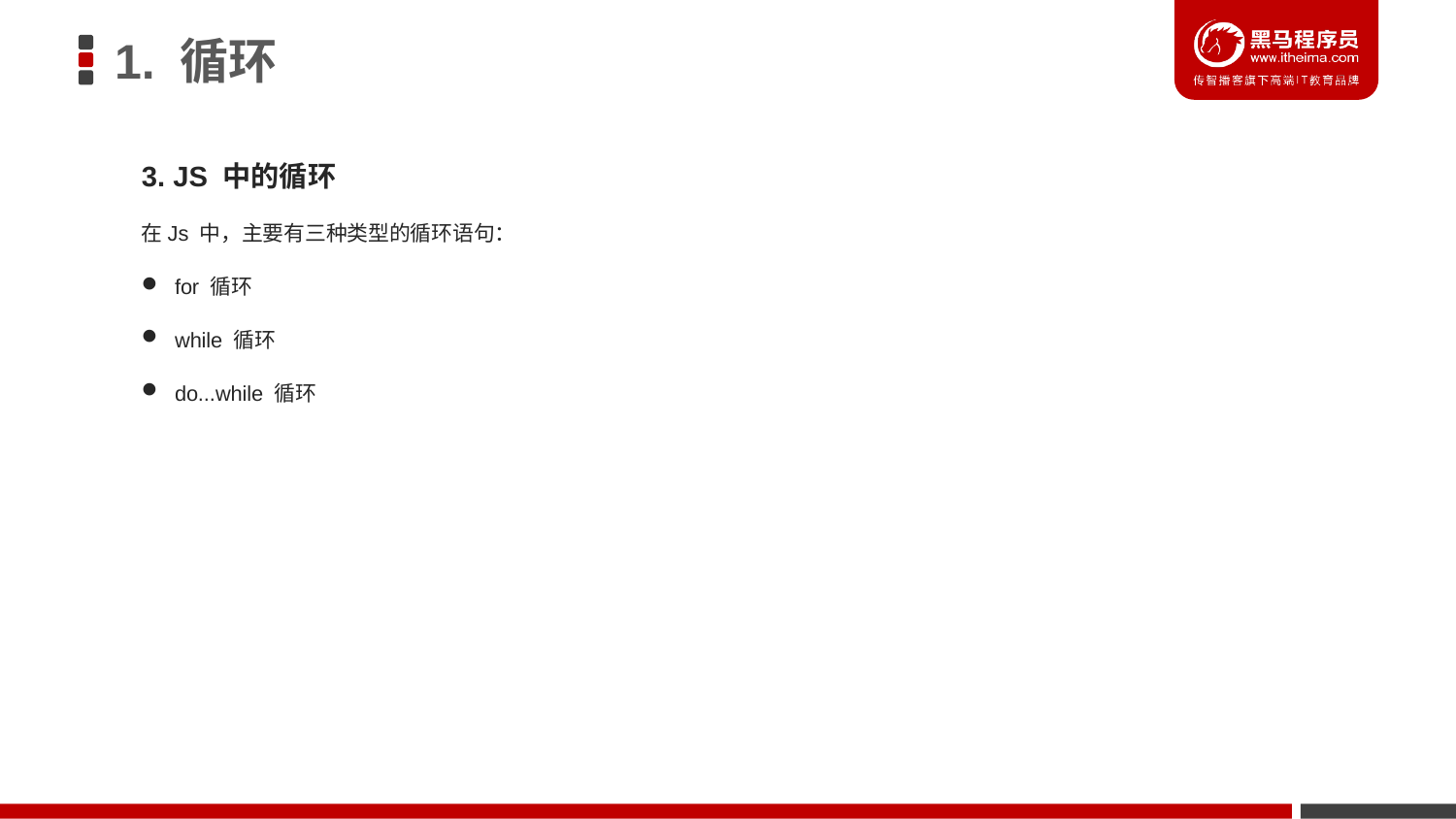

# 1. 循环
3. JS 中的循环
在Js 中，主要有三种类型的循环语句：
 for 循环
 while 循环
 do...while 循环